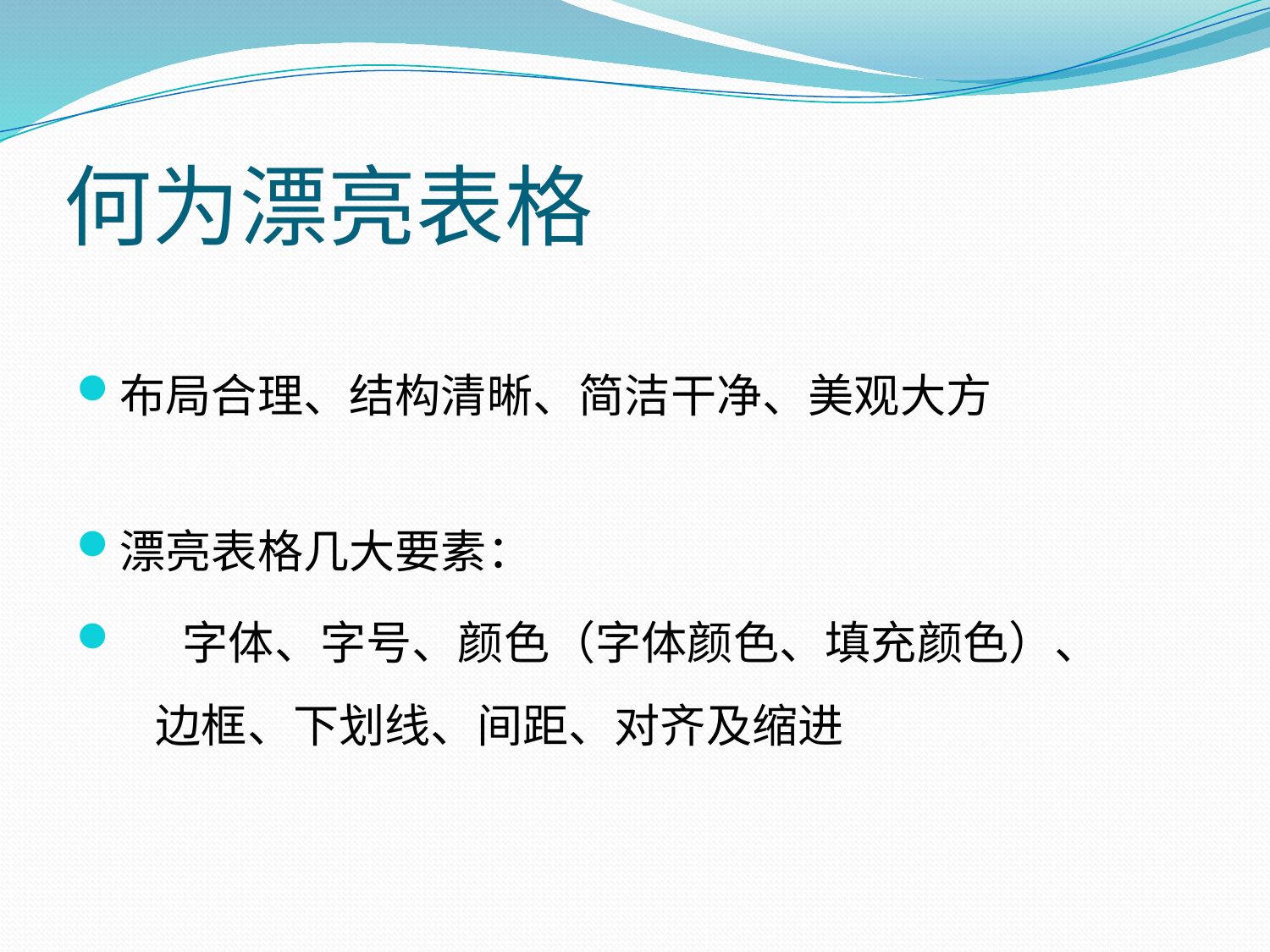

# 何为漂亮表格

布局合理、结构清晰、简洁干净、美观大方

漂亮表格几大要素：
     字体、字号、颜色（字体颜色、填充颜色）、             边框、下划线、间距、对齐及缩进